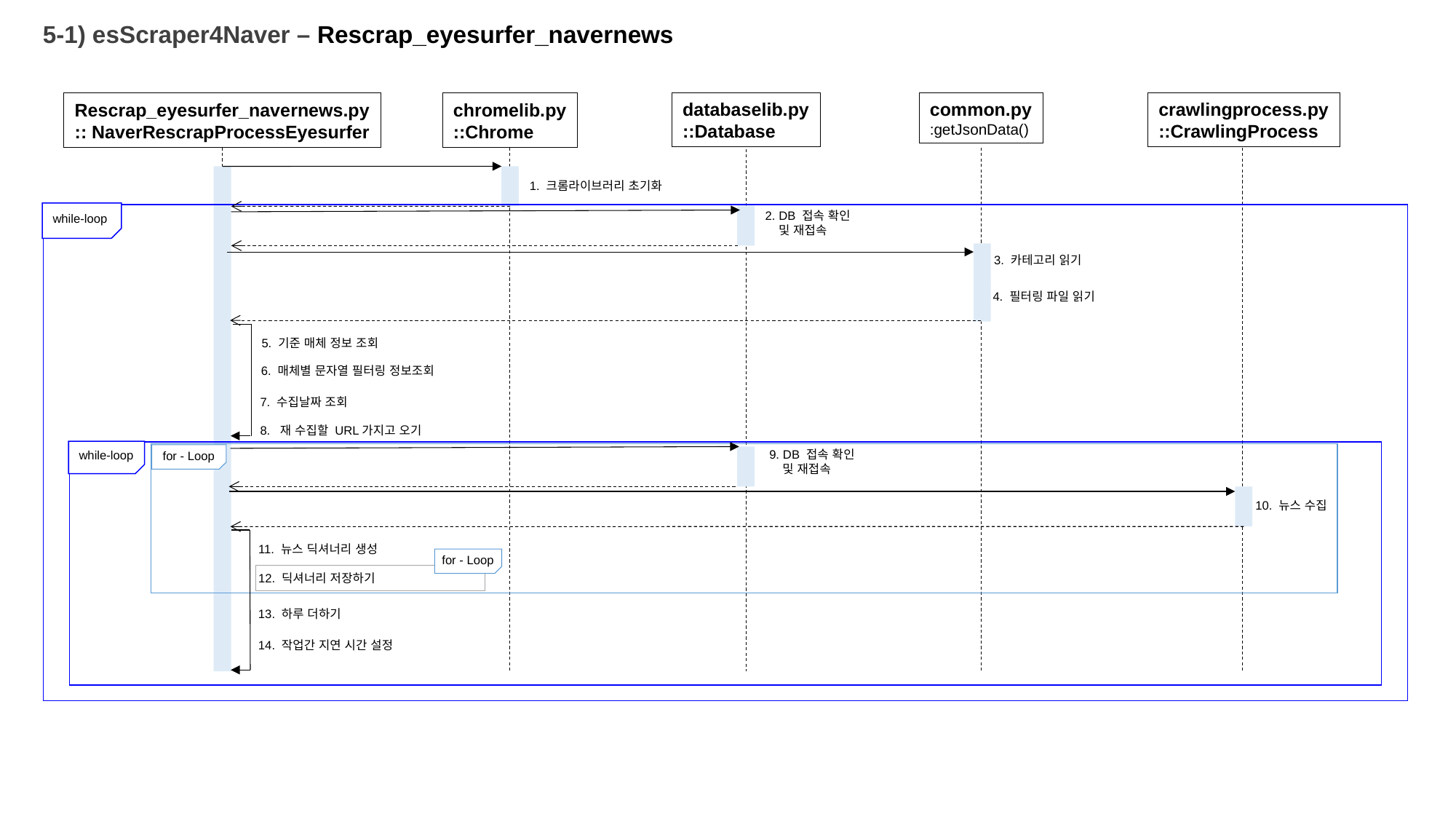

5-1) esScraper4Naver – Rescrap_eyesurfer_navernews
databaselib.py
::Database
common.py
:getJsonData()
crawlingprocess.py
::CrawlingProcess
Rescrap_eyesurfer_navernews.py
:: NaverRescrapProcessEyesurfer
chromelib.py
::Chrome

1. 크롬라이브러리 초기화

while-loop

2. DB 접속 확인
   및 재접속

3. 카테고리 읽기

4. 필터링 파일 읽기
5. 기준 매체 정보 조회
6. 매체별 문자열 필터링 정보조회
7. 수집날짜 조회
8.  재 수집할 URL가지고 오기

while-loop

9. DB 접속 확인
   및 재접속
for - Loop

10. 뉴스 수집
11. 뉴스 딕셔너리 생성
for - Loop

12. 딕셔너리 저장하기

13. 하루 더하기

14. 작업간 지연 시간 설정